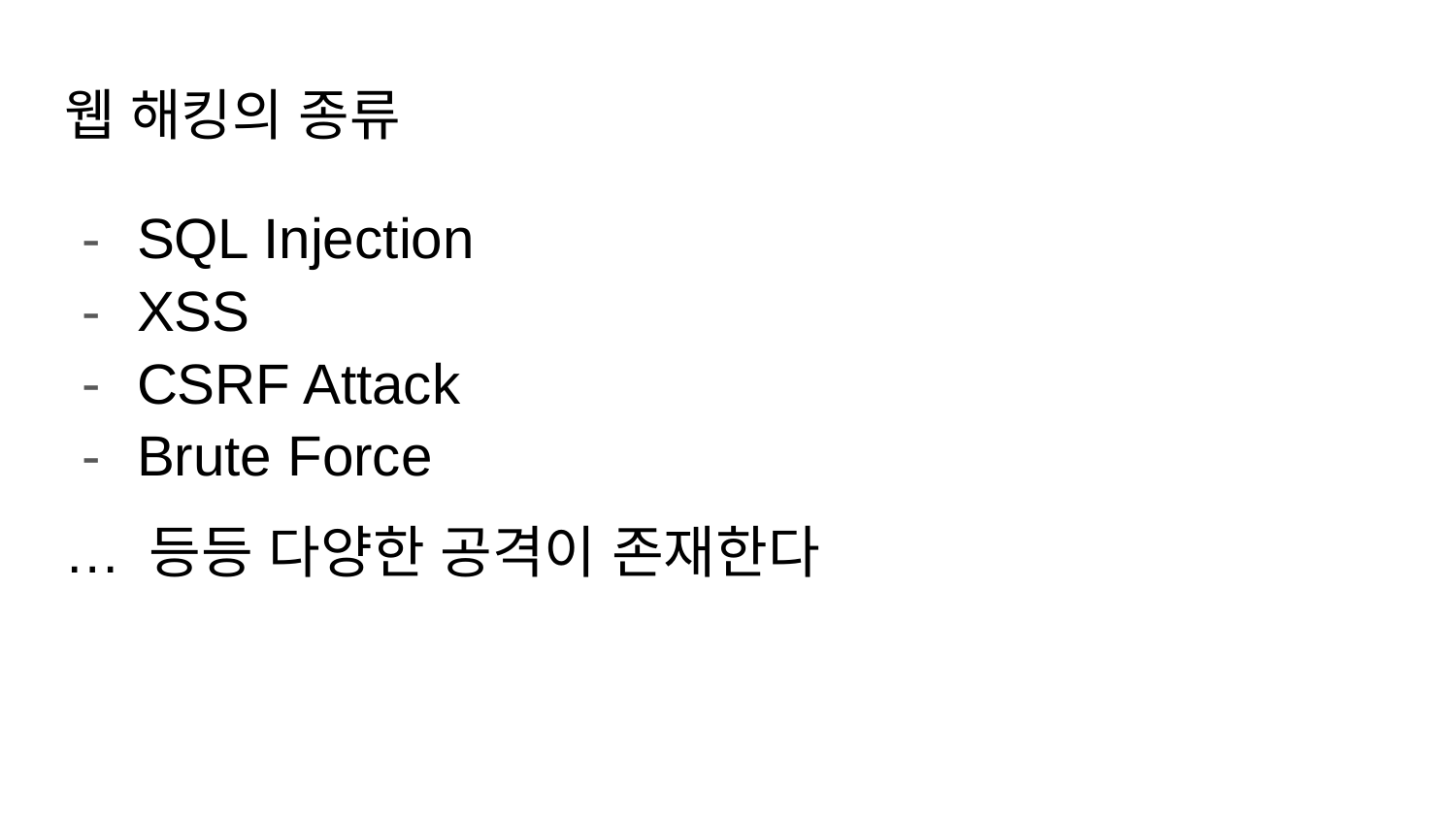

# 웹 해킹의 종류
SQL Injection
XSS
CSRF Attack
Brute Force
… 등등 다양한 공격이 존재한다